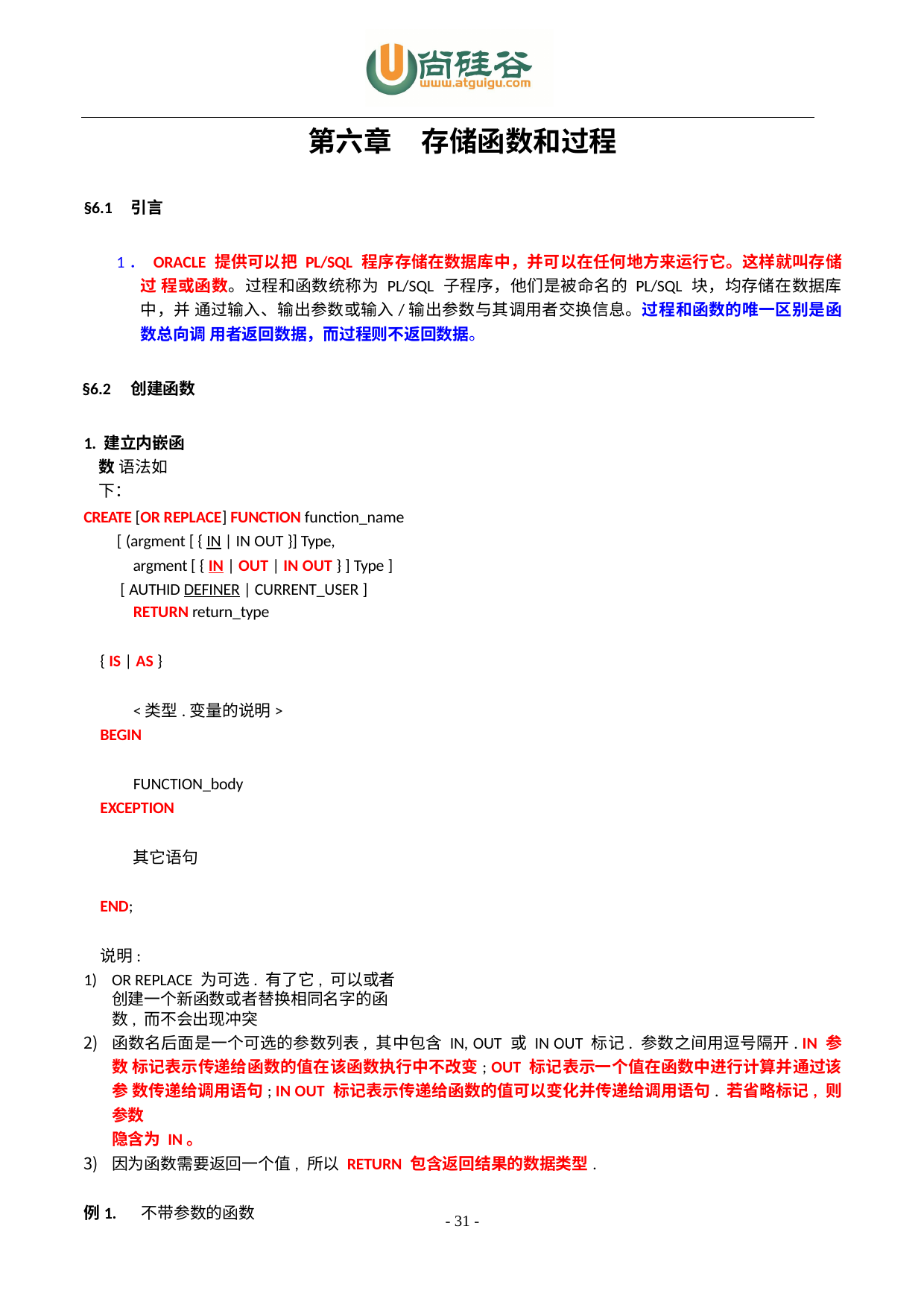

第六章	存储函数和过程
§6.1	引言

1． ORACLE 提供可以把 PL/SQL 程序存储在数据库中，并可以在任何地方来运行它。这样就叫存储过 程或函数。过程和函数统称为 PL/SQL 子程序，他们是被命名的 PL/SQL 块，均存储在数据库中，并 通过输入、输出参数或输入/输出参数与其调用者交换信息。过程和函数的唯一区别是函数总向调 用者返回数据，而过程则不返回数据。

§6.2	创建函数

1. 建立内嵌函数 语法如下：
CREATE [OR REPLACE] FUNCTION function_name  [ (argment [ { IN | IN OUT }] Type,
argment [ { IN | OUT | IN OUT } ] Type ]  [ AUTHID DEFINER | CURRENT_USER ]
RETURN return_type

{ IS | AS }

<类型.变量的说明>
BEGIN

FUNCTION_body
EXCEPTION

其它语句

END;

说明:
OR REPLACE 为可选. 有了它, 可以或者创建一个新函数或者替换相同名字的函数, 而不会出现冲突
函数名后面是一个可选的参数列表, 其中包含 IN, OUT 或 IN OUT 标记. 参数之间用逗号隔开. IN 参数 标记表示传递给函数的值在该函数执行中不改变; OUT 标记表示一个值在函数中进行计算并通过该参 数传递给调用语句; IN OUT 标记表示传递给函数的值可以变化并传递给调用语句. 若省略标记, 则参数
隐含为 IN。
因为函数需要返回一个值, 所以 RETURN 包含返回结果的数据类型.

例1.	不带参数的函数
- 31 -